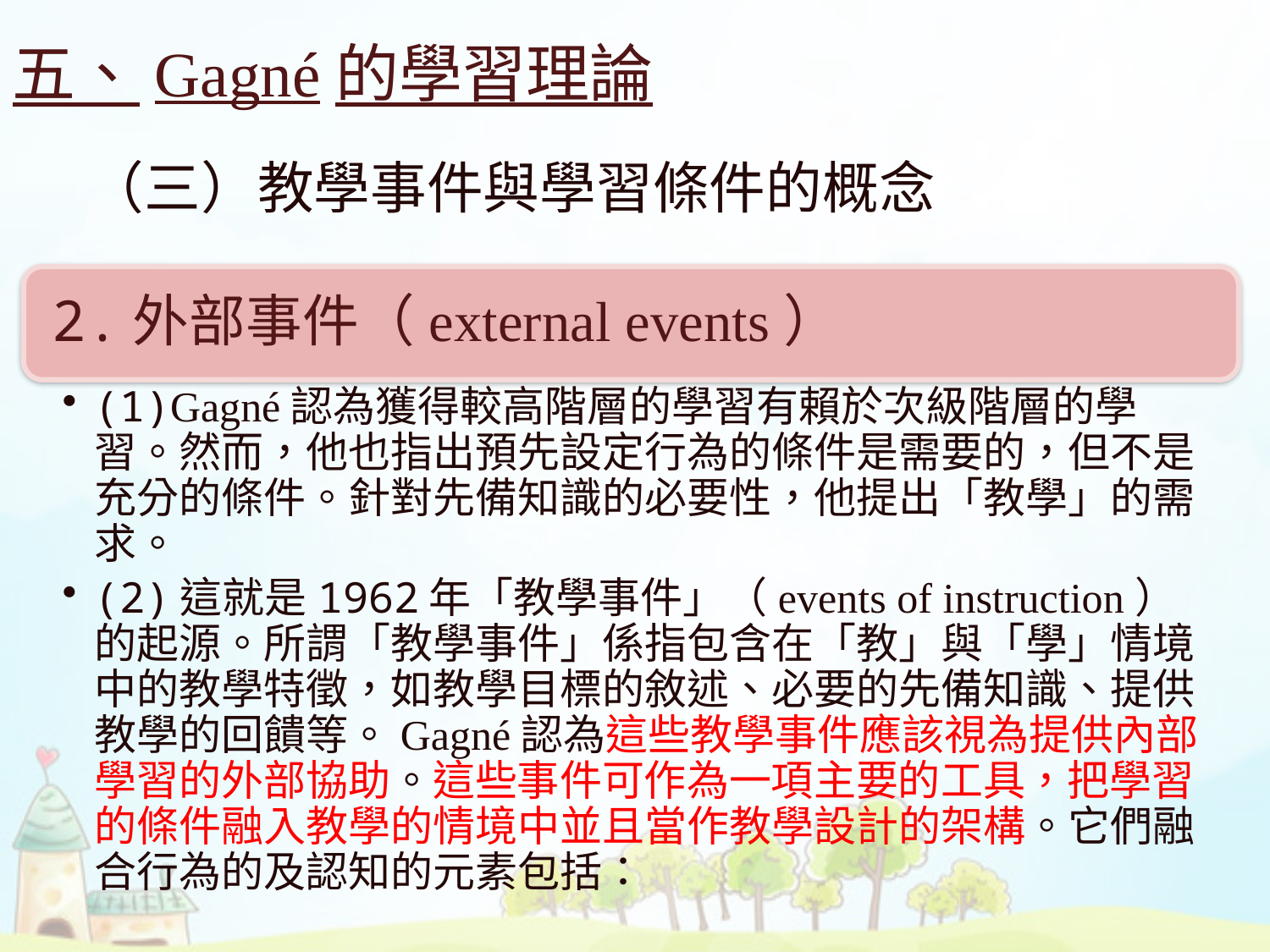

五、Gagné的學習理論
（三）教學事件與學習條件的概念
2.外部事件（external events）
(1)Gagné認為獲得較高階層的學習有賴於次級階層的學習。然而，他也指出預先設定行為的條件是需要的，但不是充分的條件。針對先備知識的必要性，他提出「教學」的需求。
(2)這就是1962年「教學事件」（events of instruction）的起源。所謂「教學事件」係指包含在「教」與「學」情境中的教學特徵，如教學目標的敘述、必要的先備知識、提供教學的回饋等。Gagné認為這些教學事件應該視為提供內部學習的外部協助。這些事件可作為一項主要的工具，把學習的條件融入教學的情境中並且當作教學設計的架構。它們融合行為的及認知的元素包括：